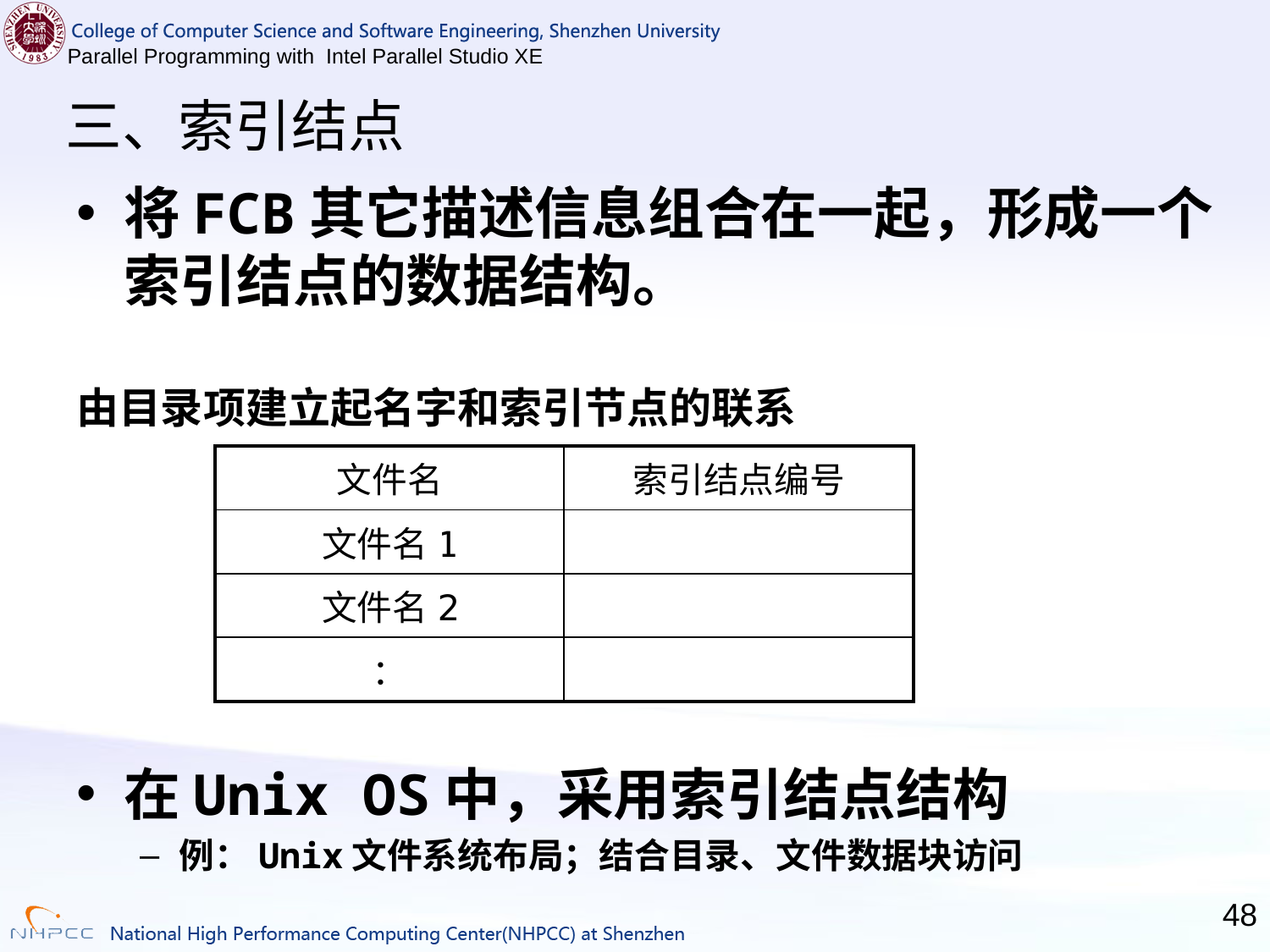

# 三、索引结点
将FCB其它描述信息组合在一起，形成一个索引结点的数据结构。

由目录项建立起名字和索引节点的联系

在Unix OS中，采用索引结点结构
例：Unix文件系统布局；结合目录、文件数据块访问
| 文件名 | 索引结点编号 |
| --- | --- |
| 文件名1 |  |
| 文件名2 |  |
| ： |  |
48